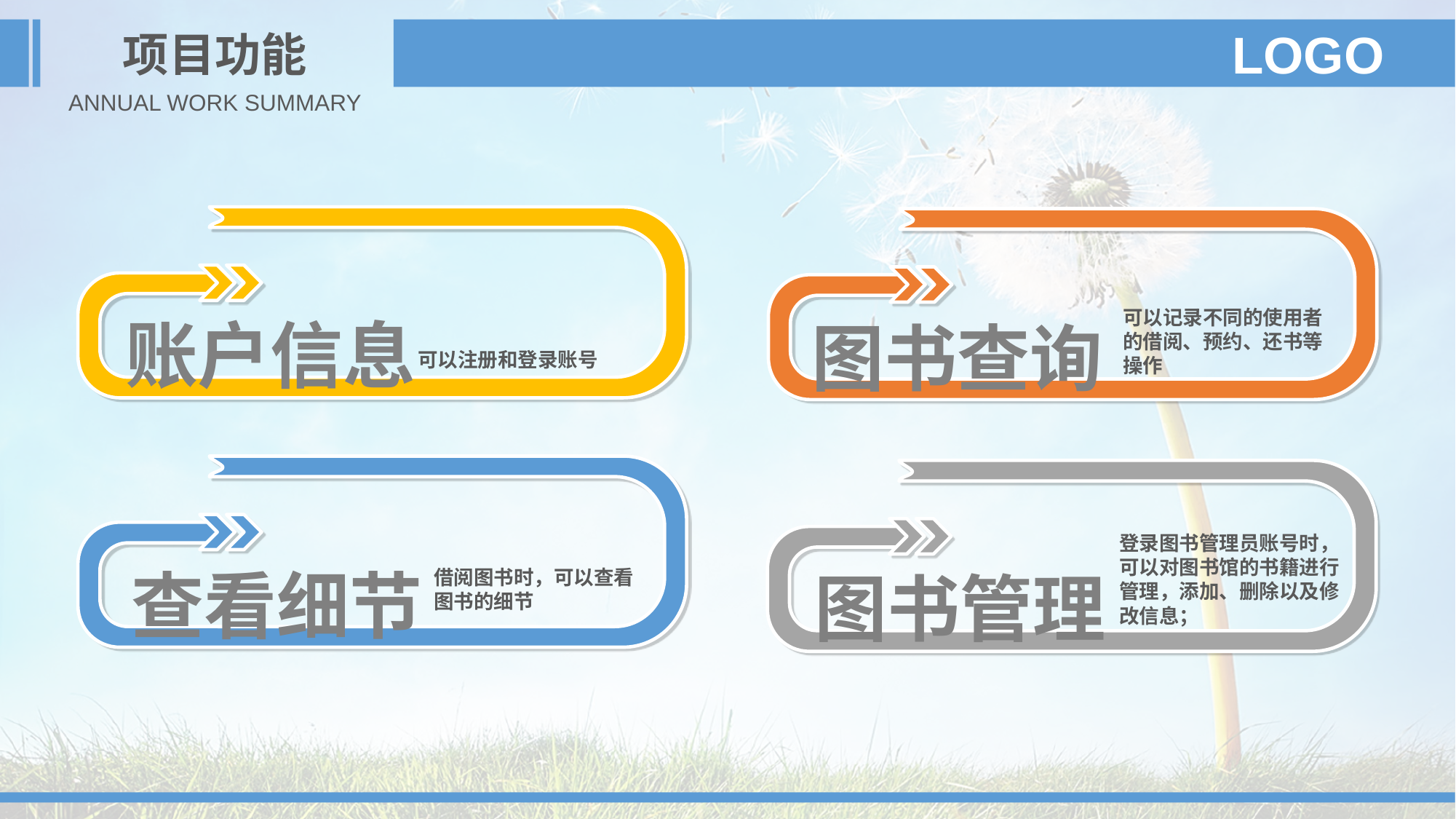

项目功能
LOGO
ANNUAL WORK SUMMARY

账户信息

图书查询
可以记录不同的使用者的借阅、预约、还书等操作
可以注册和登录账号

查看细节

图书管理
登录图书管理员账号时，可以对图书馆的书籍进行管理，添加、删除以及修改信息；
借阅图书时，可以查看图书的细节